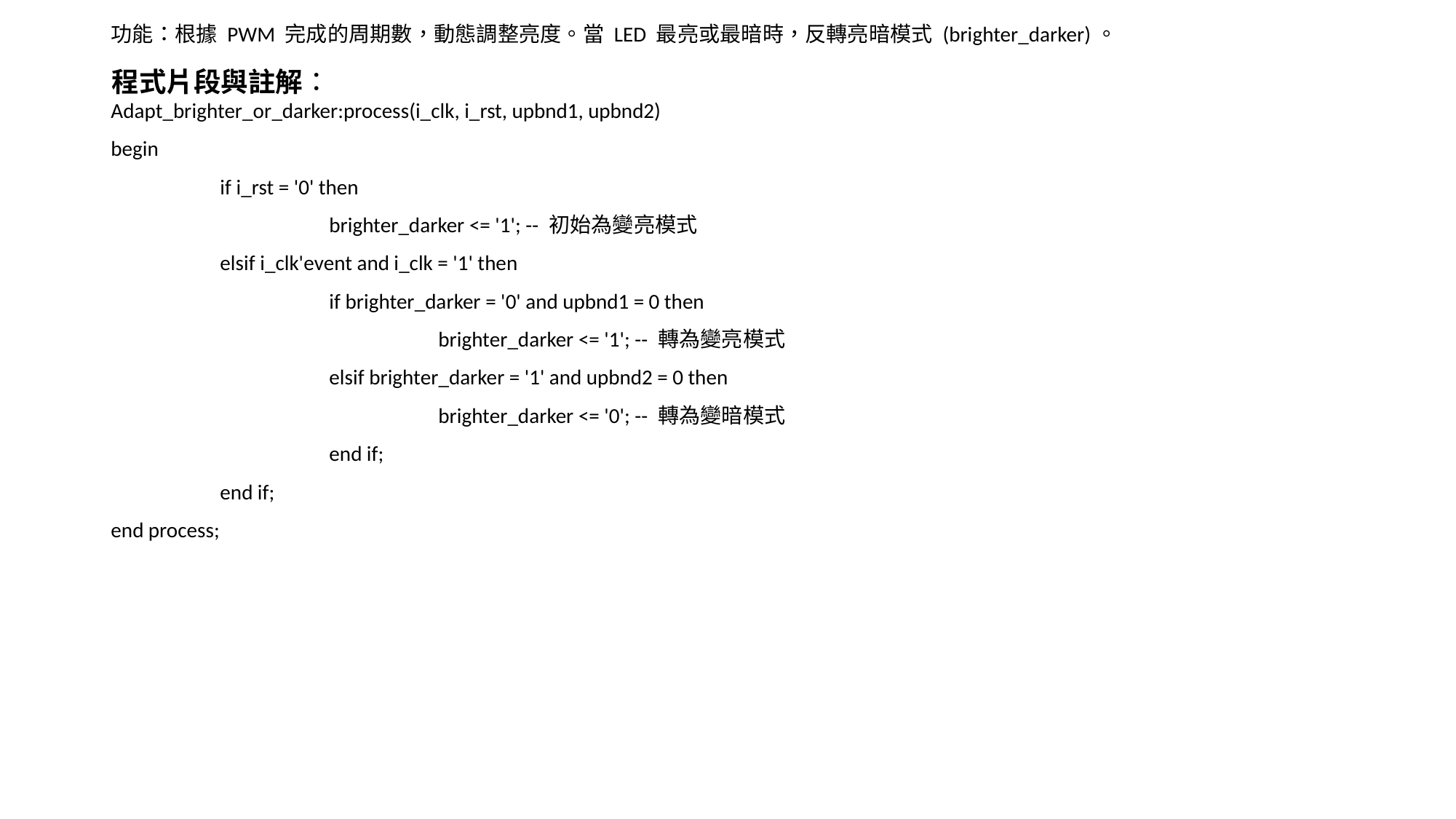

功能：根據 PWM 完成的周期數，動態調整亮度。當 LED 最亮或最暗時，反轉亮暗模式 (brighter_darker)。

Adapt_brighter_or_darker:process(i_clk, i_rst, upbnd1, upbnd2)
begin
	if i_rst = '0' then
		brighter_darker <= '1'; -- 初始為變亮模式
	elsif i_clk'event and i_clk = '1' then
		if brighter_darker = '0' and upbnd1 = 0 then
			brighter_darker <= '1'; -- 轉為變亮模式
		elsif brighter_darker = '1' and upbnd2 = 0 then
			brighter_darker <= '0'; -- 轉為變暗模式
		end if;
	end if;
end process;
程式片段與註解：